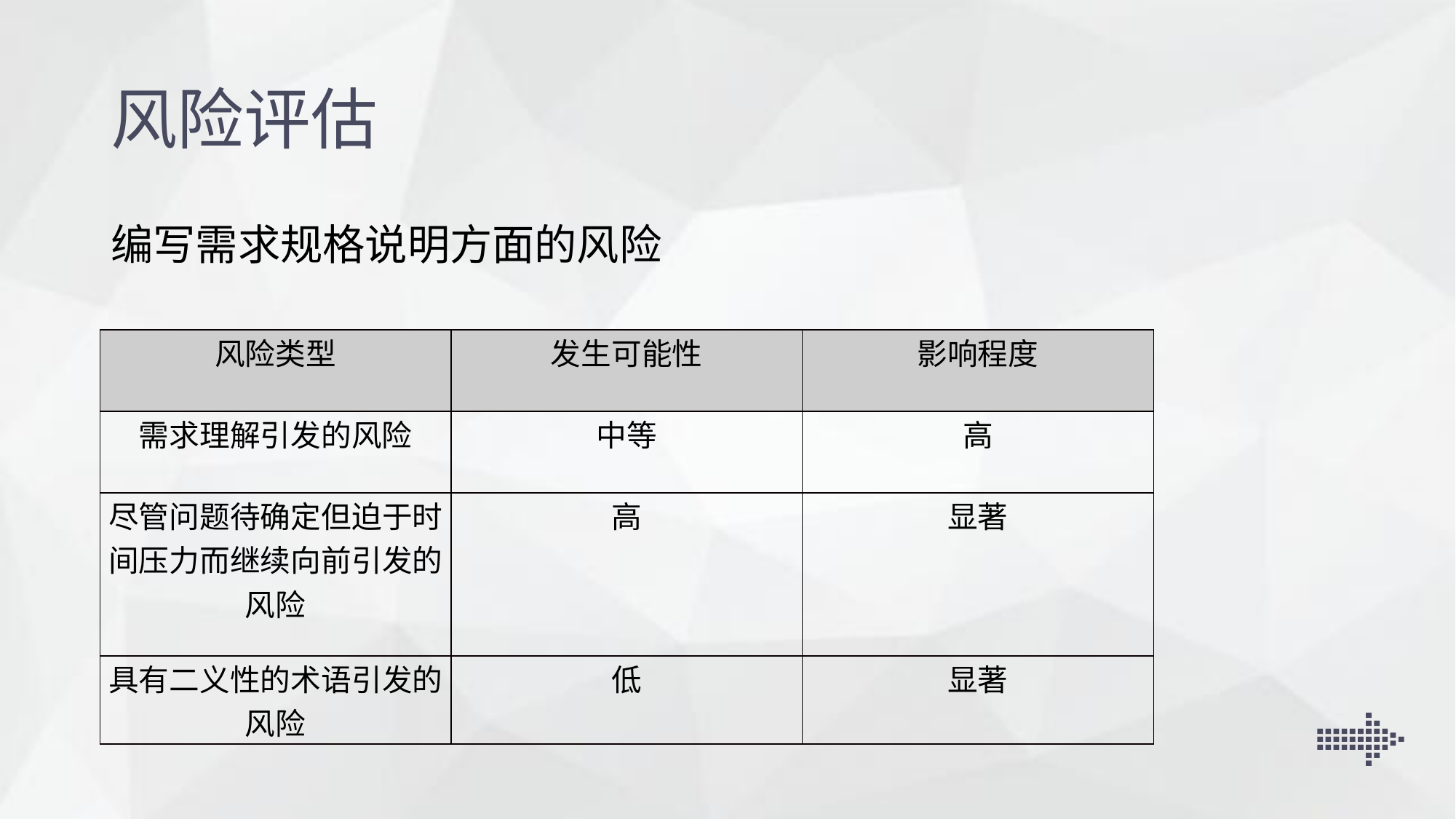

风险评估
编写需求规格说明方面的风险
| 风险类型 | 发生可能性 | 影响程度 |
| --- | --- | --- |
| 需求理解引发的风险 | 中等 | 高 |
| 尽管问题待确定但迫于时间压力而继续向前引发的风险 | 高 | 显著 |
| 具有二义性的术语引发的风险 | 低 | 显著 |